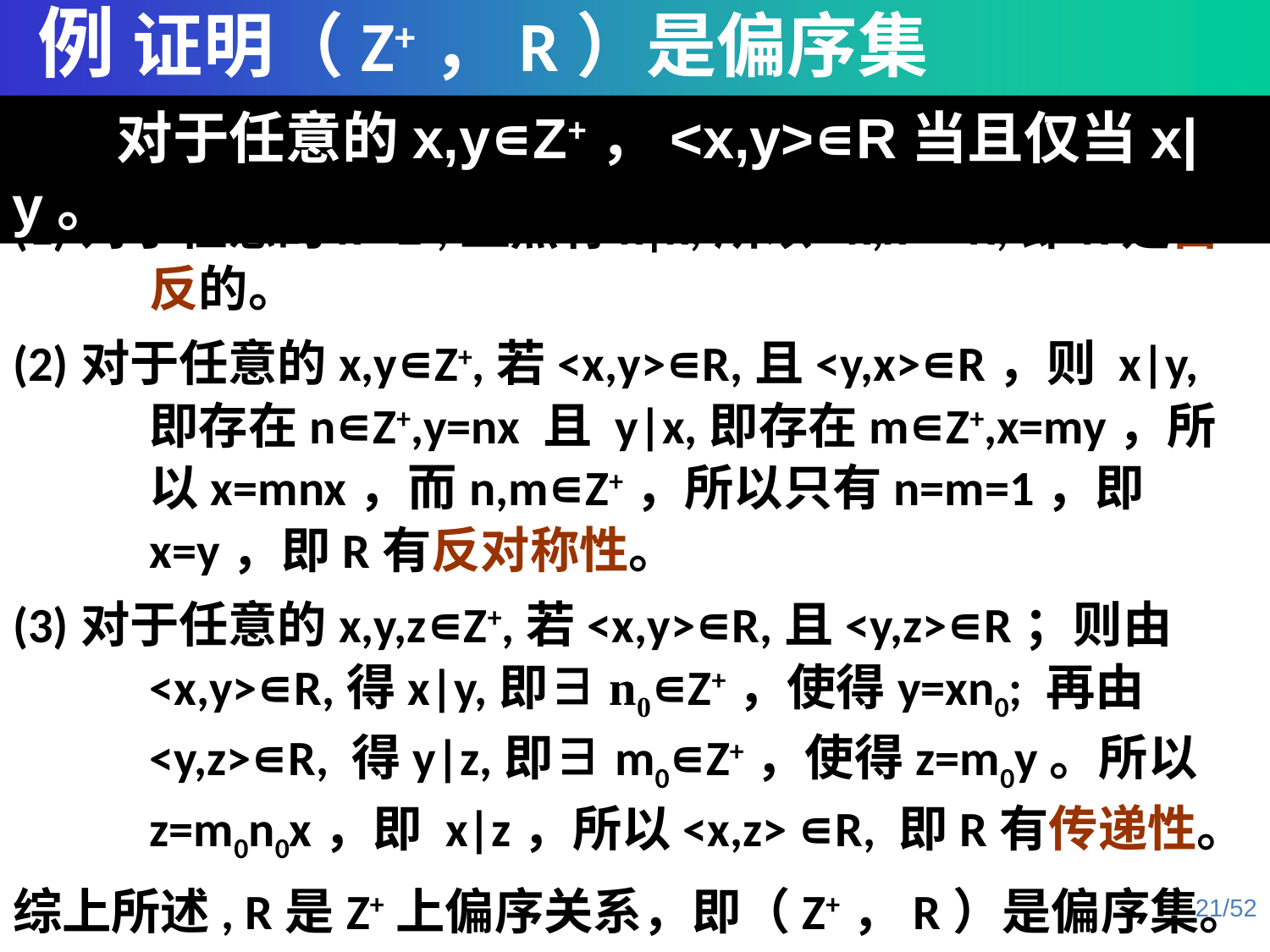

例 证明（Z+，R）是偏序集
       对于任意的x,y∊Z+，<x,y>∊R当且仅当x|y。
(1)对于任意的x∊Z+,显然有x|x,所以<x,x>∊R,即R是自反的。
(2)对于任意的x,y∊Z+,若<x,y>∊R,且<y,x>∊R，则 x|y,即存在n∊Z+,y=nx 且 y|x,即存在m∊Z+,x=my，所以x=mnx，而n,m∊Z+，所以只有n=m=1，即x=y，即R有反对称性。
(3)对于任意的x,y,z∊Z+,若<x,y>∊R,且<y,z>∊R；则由<x,y>∊R,得x|y,即∃n0∊Z+，使得y=xn0; 再由<y,z>∊R, 得y|z,即∃m0∊Z+，使得z=m0y。所以z=m0n0x，即 x|z，所以<x,z> ∊R, 即R有传递性。
综上所述, R是Z+上偏序关系，即（Z+，R）是偏序集。
21/52